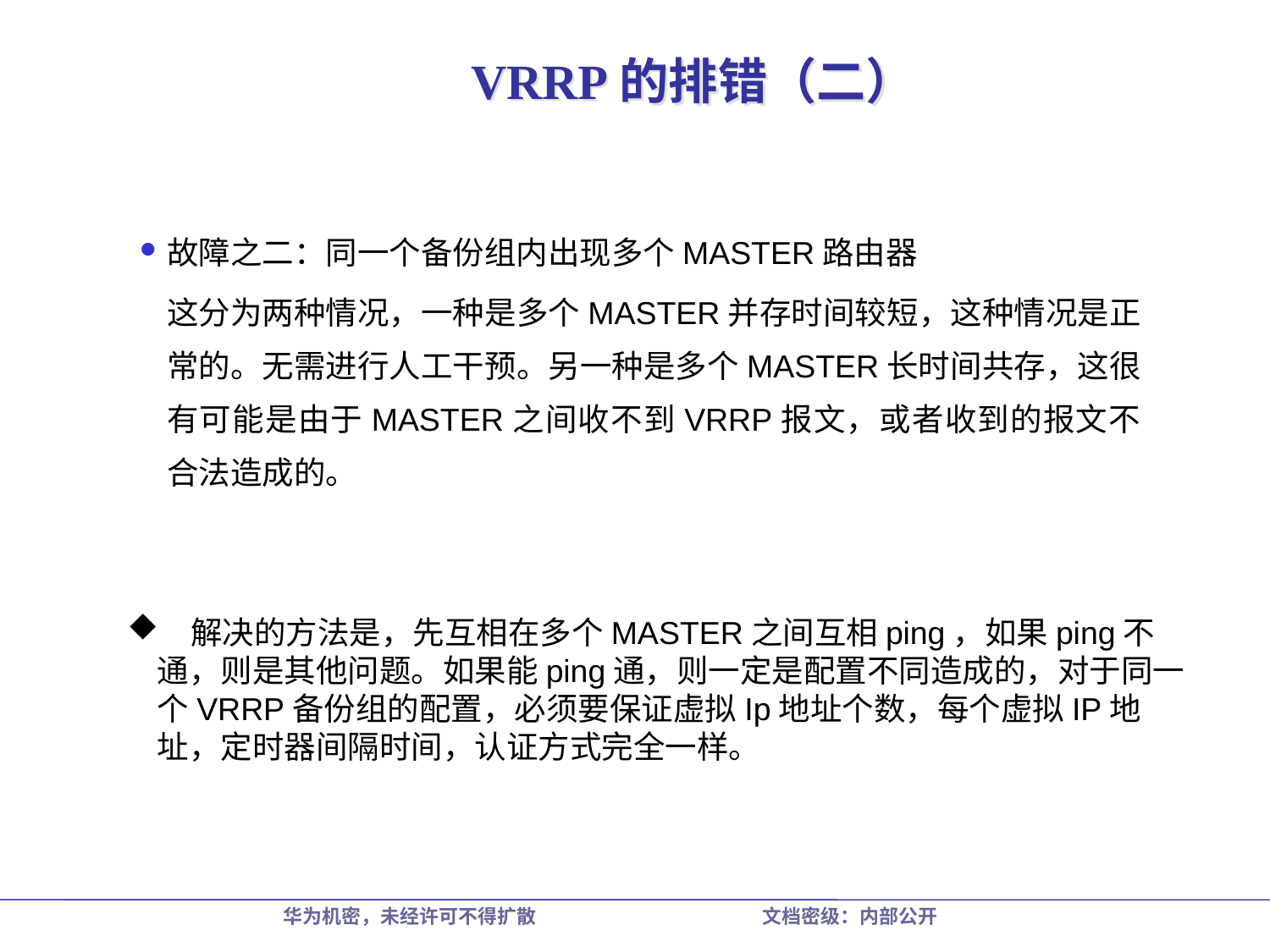

# VRRP的排错（二）
故障之二：同一个备份组内出现多个MASTER路由器
	这分为两种情况，一种是多个MASTER并存时间较短，这种情况是正常的。无需进行人工干预。另一种是多个MASTER长时间共存，这很有可能是由于MASTER之间收不到VRRP报文，或者收到的报文不合法造成的。
　解决的方法是，先互相在多个MASTER之间互相ping，如果ping不通，则是其他问题。如果能ping通，则一定是配置不同造成的，对于同一个VRRP备份组的配置，必须要保证虚拟Ip地址个数，每个虚拟IP地址，定时器间隔时间，认证方式完全一样。